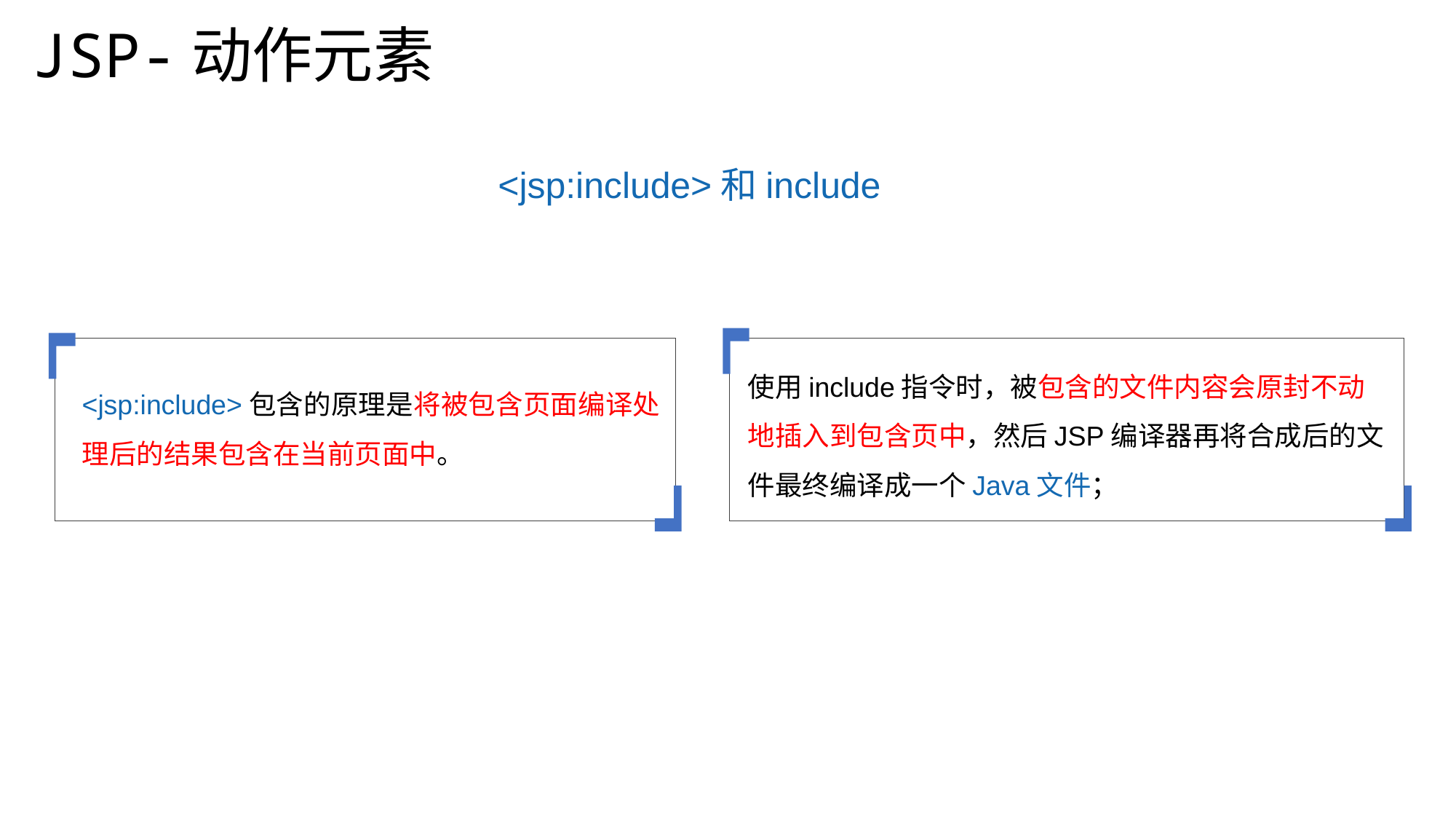

JSP-动作元素
<jsp:include>和include

使用include指令时，被包含的文件内容会原封不动地插入到包含页中，然后JSP编译器再将合成后的文件最终编译成一个Java文件；

<jsp:include>包含的原理是将被包含页面编译处理后的结果包含在当前页面中。